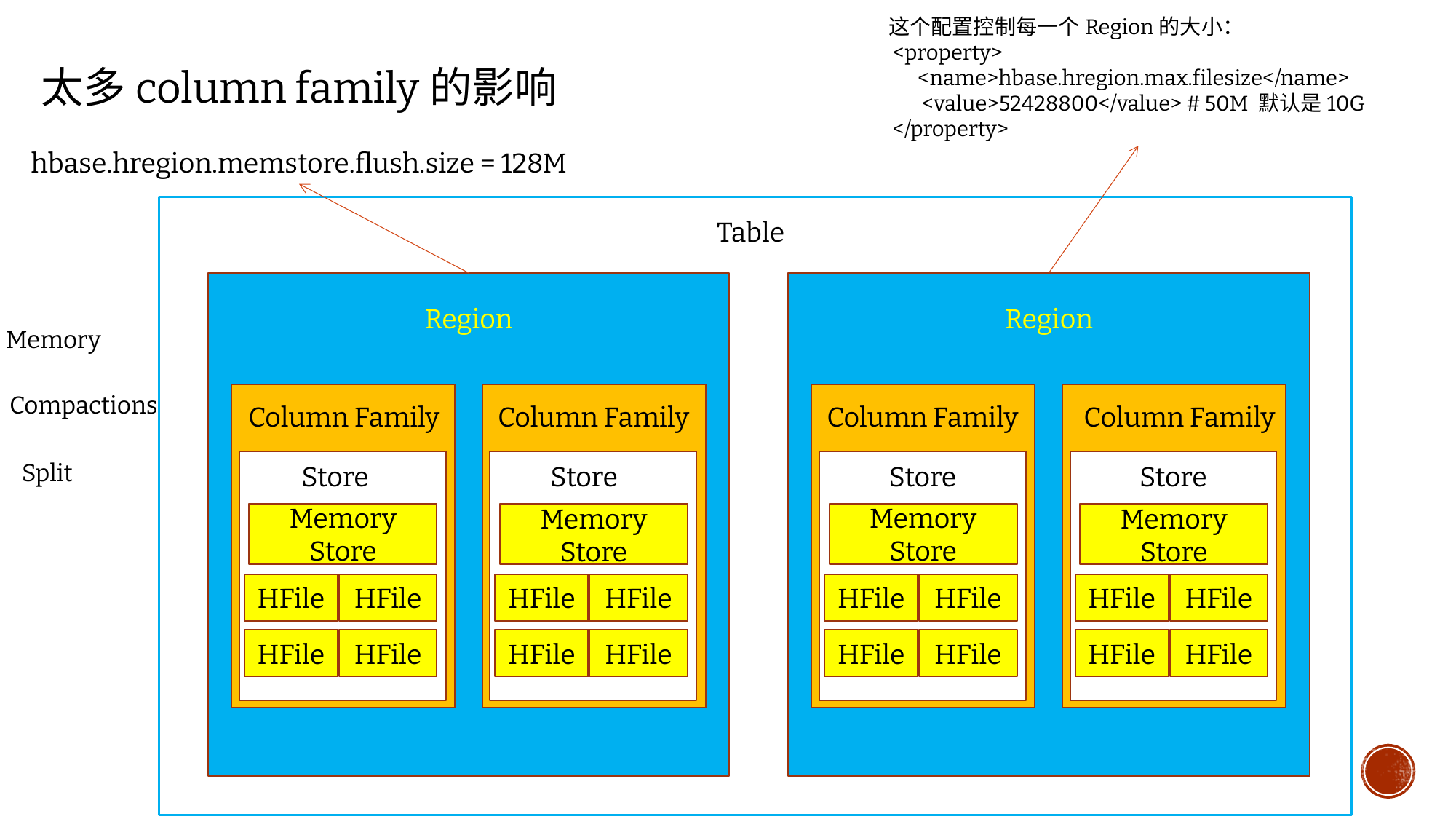

这个配置控制每一个Region的大小：
 <property>
       <name>hbase.hregion.max.filesize</name>
        <value>52428800</value> # 50M 默认是10G
 </property>
太多column family的影响
hbase.hregion.memstore.flush.size = 128M

Table

Region
Region
Memory
Compactions

Column Family
Column Family
Column Family
Column Family
Split

Store
Store
Store
Store
Memory Store
Memory Store
Memory Store
Memory Store
HFile
HFile
HFile
HFile
HFile
HFile
HFile
HFile
HFile
HFile
HFile
HFile
HFile
HFile
HFile
HFile